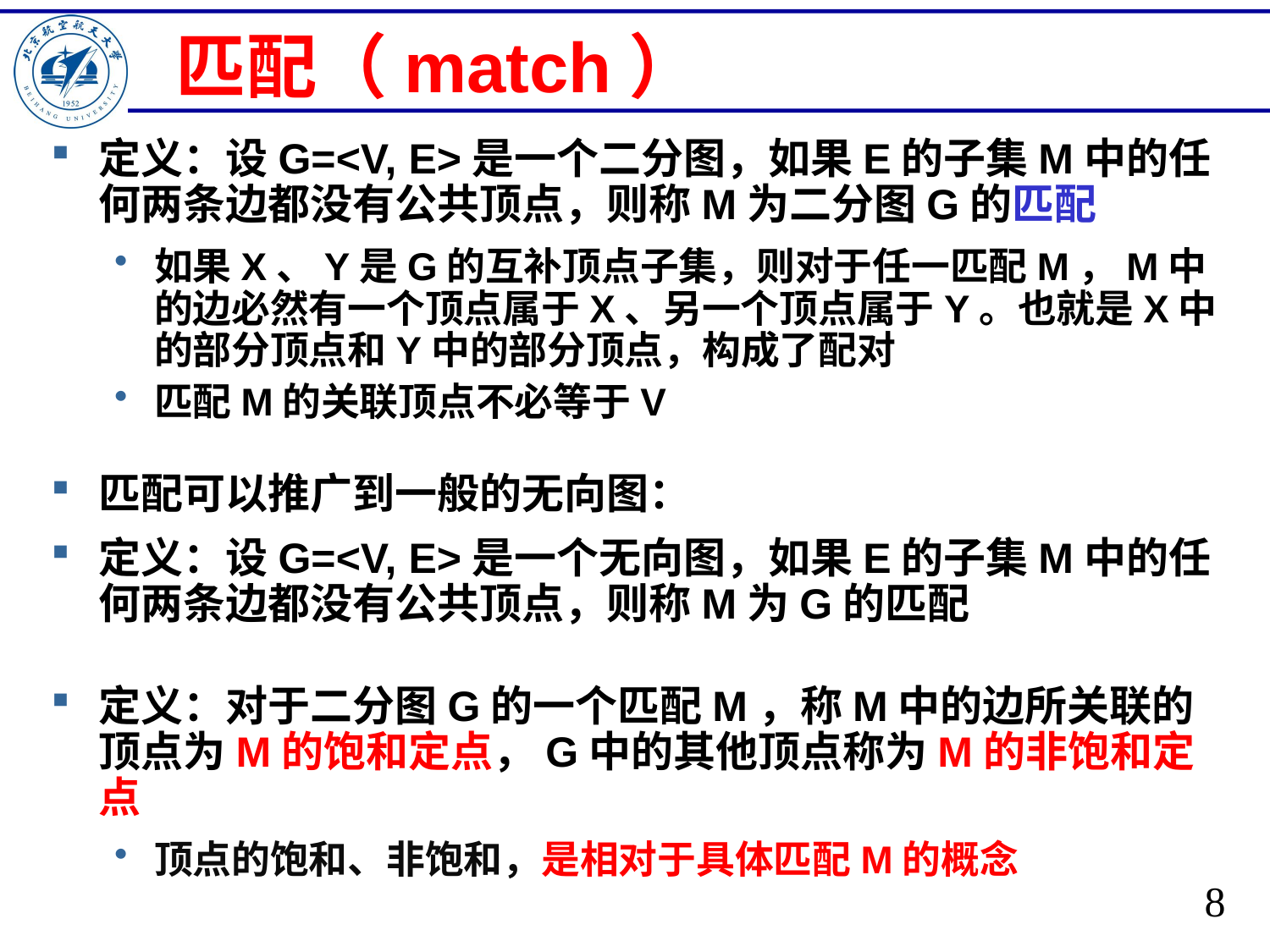

# 匹配（match）
定义：设G=<V, E>是一个二分图，如果E的子集M中的任何两条边都没有公共顶点，则称M为二分图G的匹配
如果X、Y是G的互补顶点子集，则对于任一匹配M，M中的边必然有一个顶点属于X、另一个顶点属于Y。也就是X中的部分顶点和Y中的部分顶点，构成了配对
匹配M的关联顶点不必等于V

匹配可以推广到一般的无向图：
定义：设G=<V, E>是一个无向图，如果E的子集M中的任何两条边都没有公共顶点，则称M为G的匹配

定义：对于二分图G的一个匹配M，称M中的边所关联的顶点为M的饱和定点，G中的其他顶点称为M的非饱和定点
顶点的饱和、非饱和，是相对于具体匹配M的概念